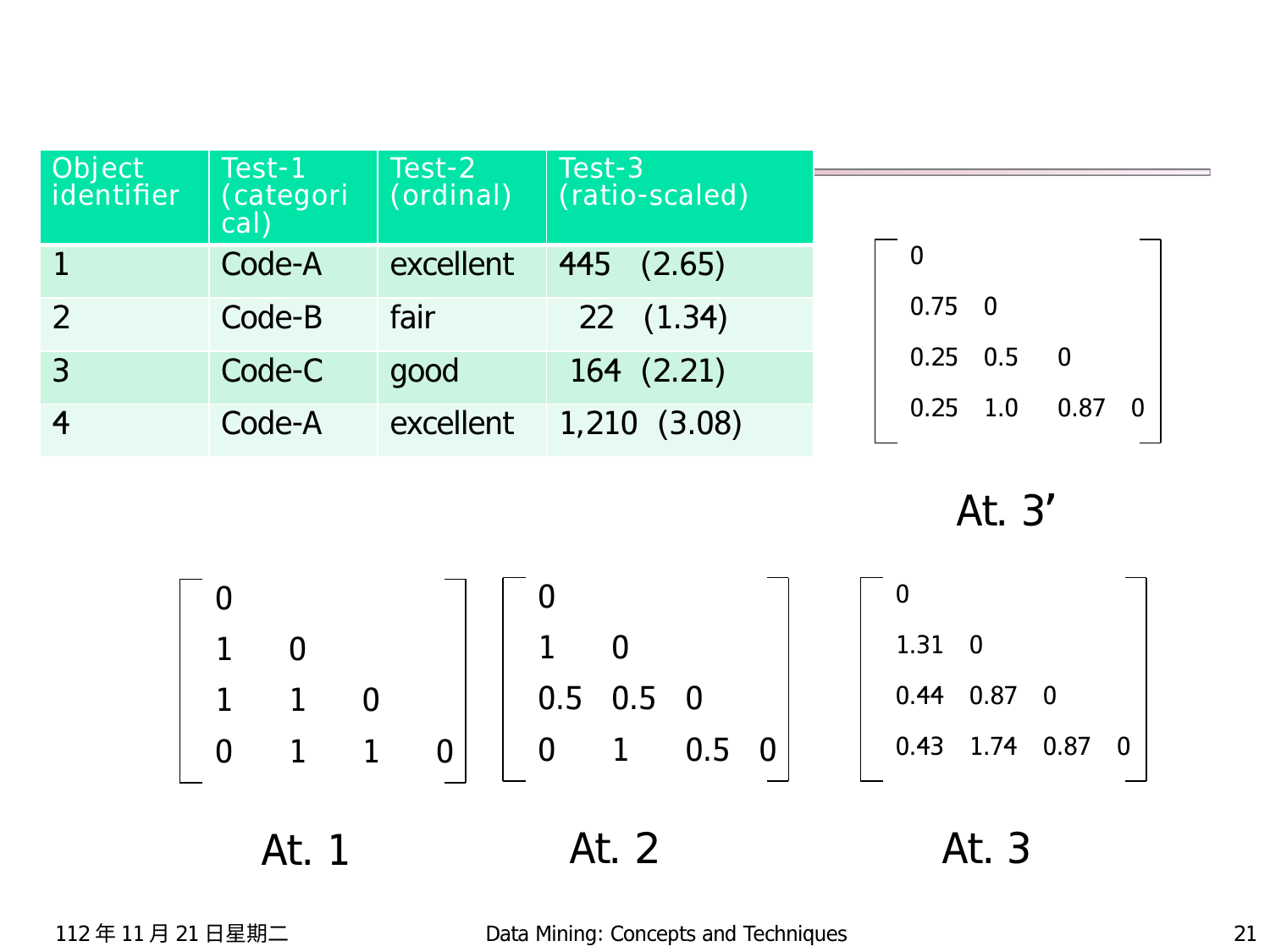

#
| Object identifier | Test-1 (categorical) | Test-2 (ordinal) | Test-3 (ratio-scaled) |
| --- | --- | --- | --- |
| 1 | Code-A | excellent | 445 (2.65) |
| 2 | Code-B | fair | 22 (1.34) |
| 3 | Code-C | good | 164 (2.21) |
| 4 | Code-A | excellent | 1,210 (3.08) |
| 0 |  |  |  |
| --- | --- | --- | --- |
| 0.75 | 0 |  |  |
| 0.25 | 0.5 | 0 |  |
| 0.25 | 1.0 | 0.87 | 0 |
At. 3’
| 0 |  |  |  |
| --- | --- | --- | --- |
| 1 | 0 |  |  |
| 0.5 | 0.5 | 0 |  |
| 0 | 1 | 0.5 | 0 |
| 0 |  |  |  |
| --- | --- | --- | --- |
| 1.31 | 0 |  |  |
| 0.44 | 0.87 | 0 |  |
| 0.43 | 1.74 | 0.87 | 0 |
| 0 |  |  |  |
| --- | --- | --- | --- |
| 1 | 0 |  |  |
| 1 | 1 | 0 |  |
| 0 | 1 | 1 | 0 |
At. 2
At. 3
At. 1
112年11月21日星期二
Data Mining: Concepts and Techniques
21